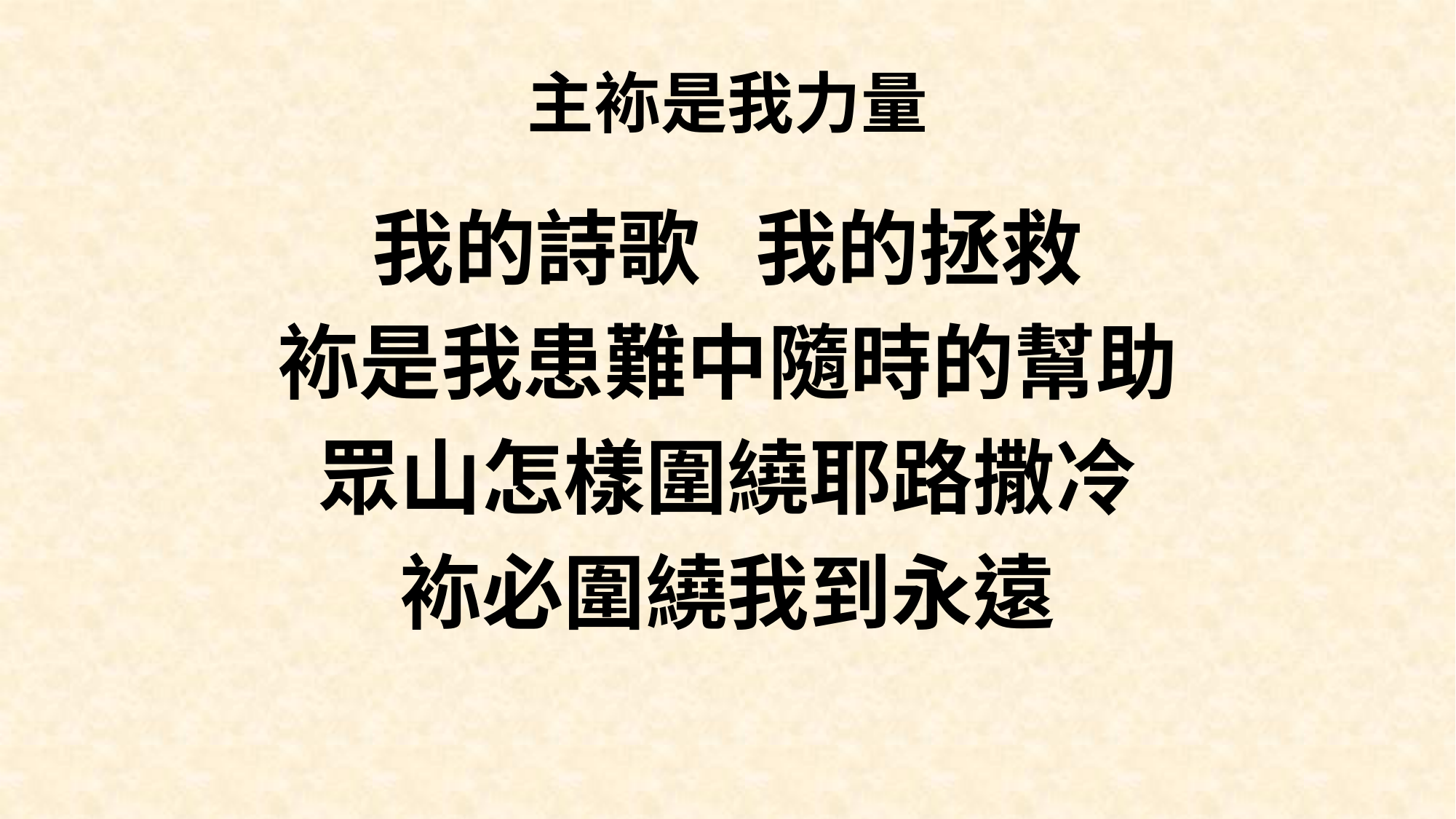

# 主袮是我力量
我的詩歌   我的拯救
袮是我患難中隨時的幫助
眾山怎樣圍繞耶路撒冷
袮必圍繞我到永遠